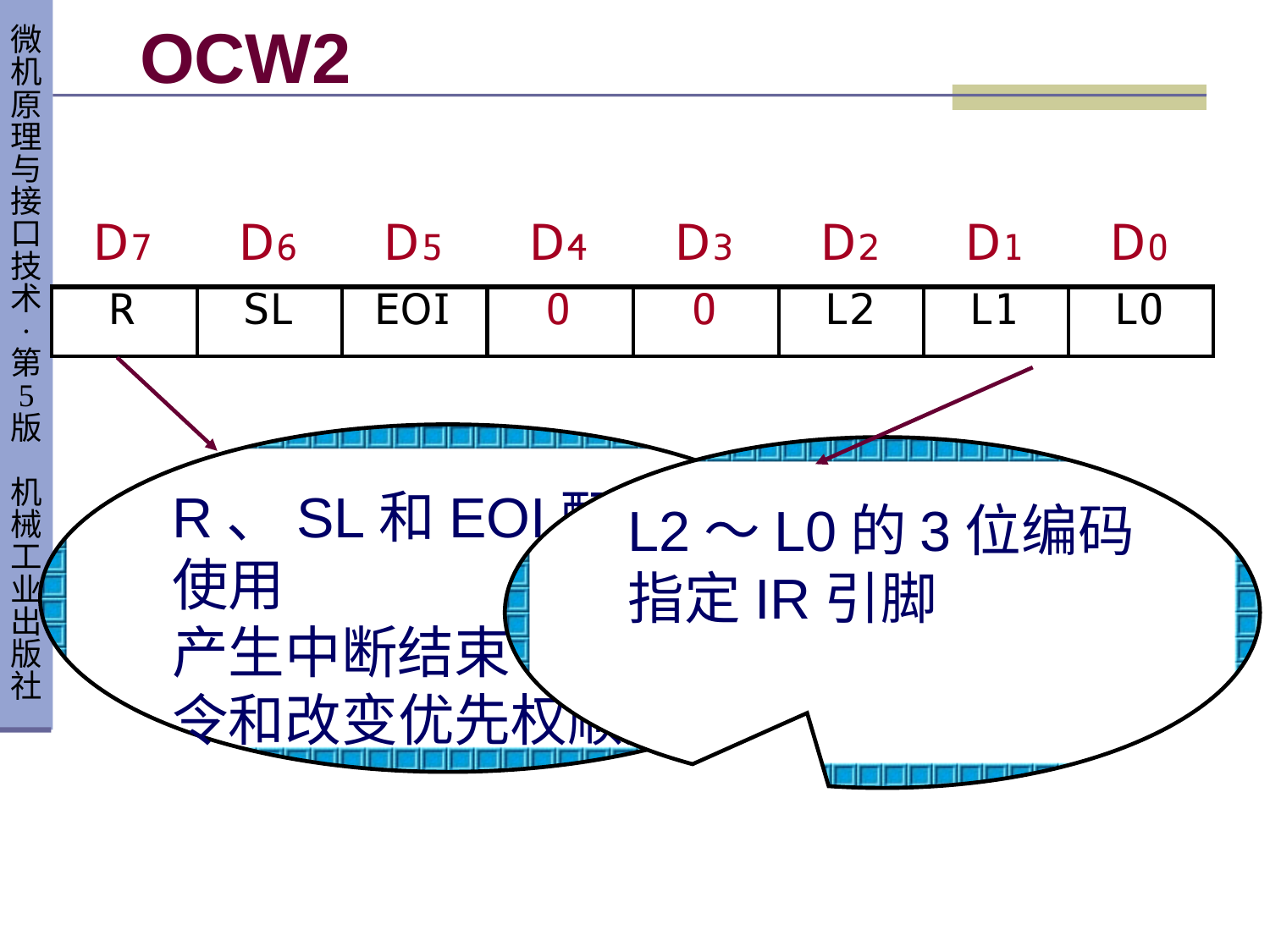

# OCW2
| D7 | D6 | D5 | D4 | D3 | D2 | D1 | D0 |
| --- | --- | --- | --- | --- | --- | --- | --- |
| R | SL | EOI | 0 | 0 | L2 | L1 | L0 |
| --- | --- | --- | --- | --- | --- | --- | --- |

R、SL和EOI配合使用
产生中断结束EOI命令和改变优先权顺序
L2～L0的3位编码
指定IR引脚